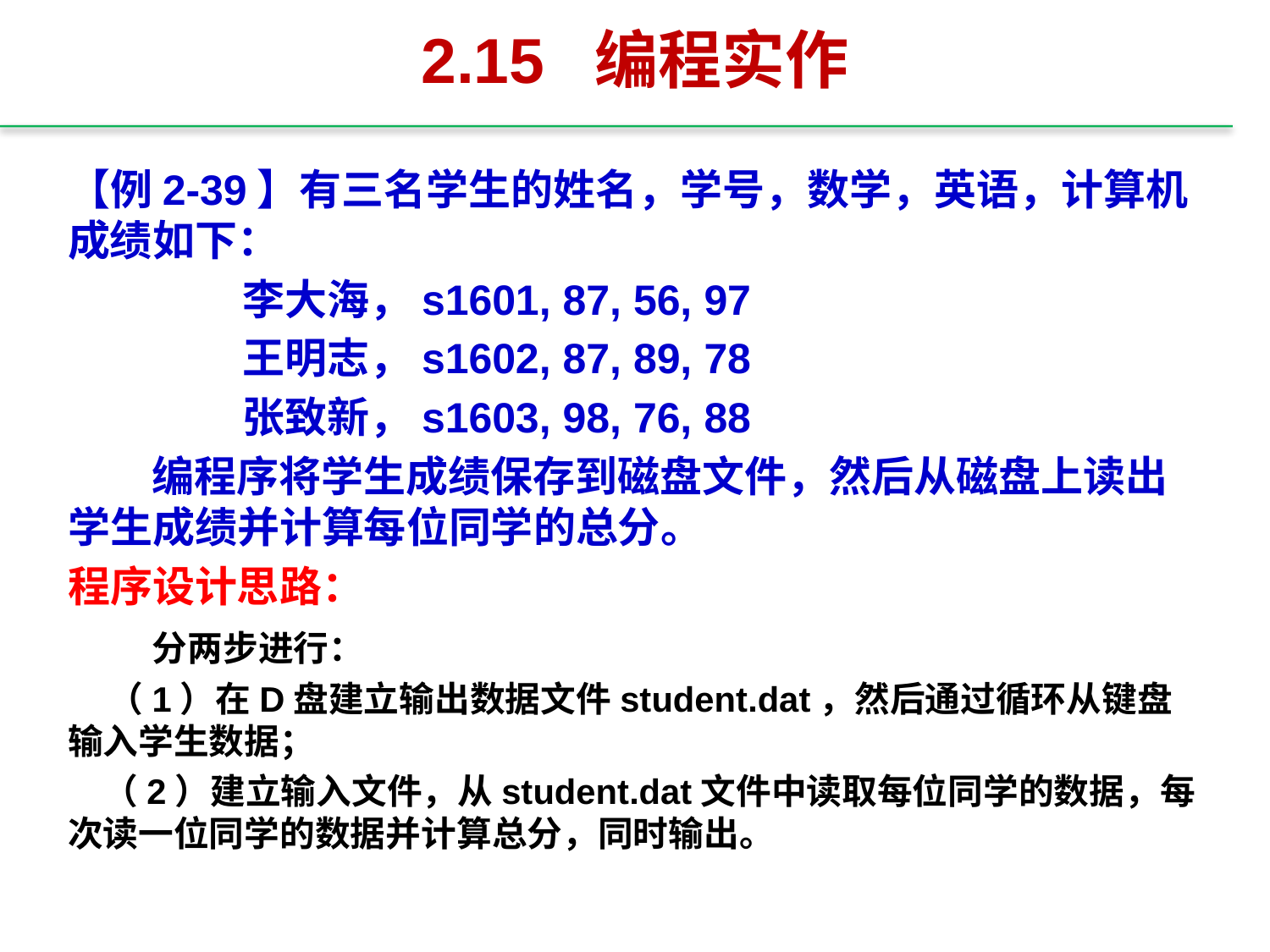

# 2.15  编程实作
【例2-39】有三名学生的姓名，学号，数学，英语，计算机成绩如下：
李大海，s1601, 87, 56, 97
王明志，s1602, 87, 89, 78
张致新，s1603, 98, 76, 88
　　编程序将学生成绩保存到磁盘文件，然后从磁盘上读出学生成绩并计算每位同学的总分。
程序设计思路：
　　分两步进行：
    （1）在D盘建立输出数据文件student.dat，然后通过循环从键盘输入学生数据；
　（2）建立输入文件，从student.dat文件中读取每位同学的数据，每次读一位同学的数据并计算总分，同时输出。